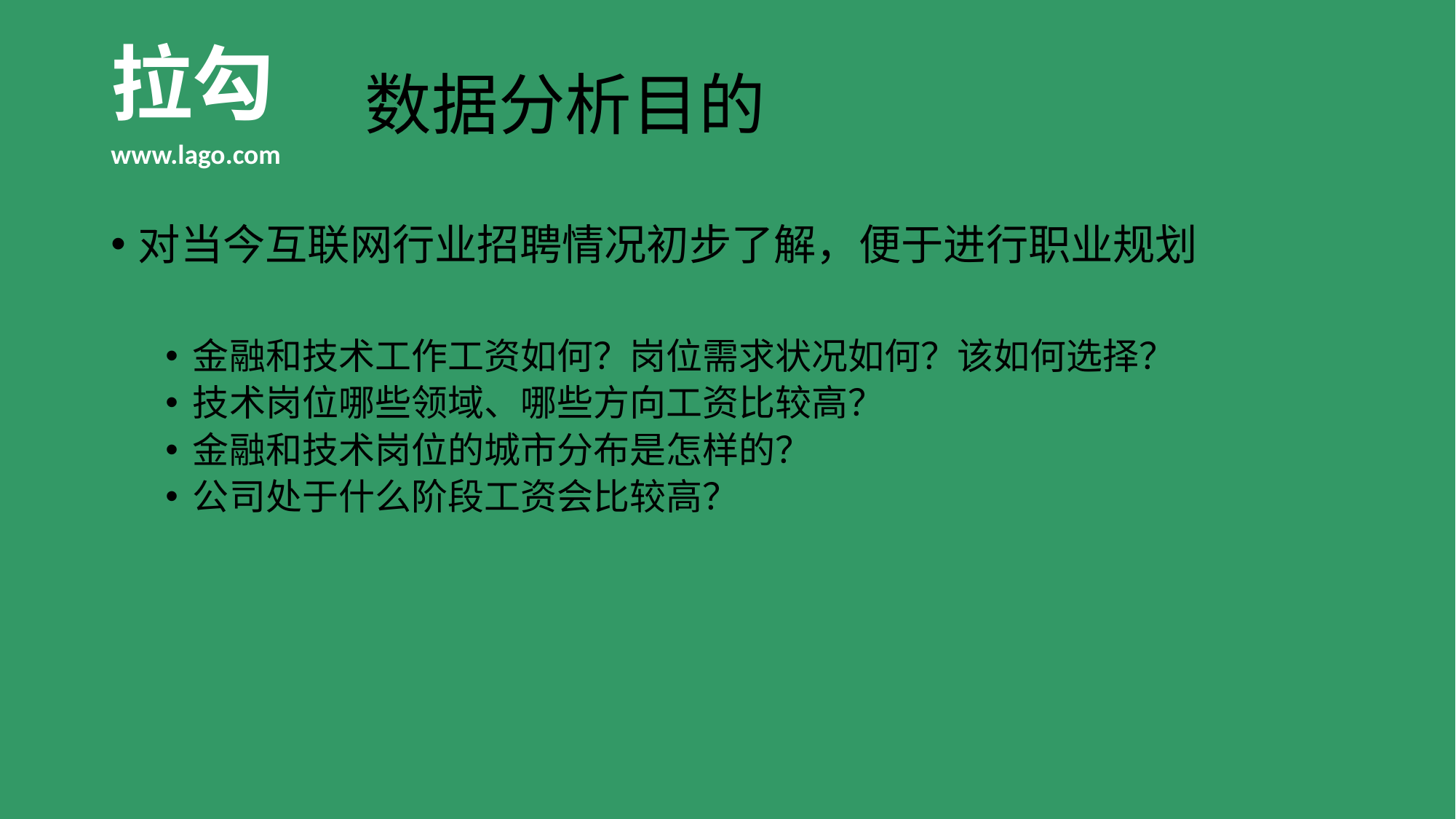

拉勾
www.lago.com
# 数据分析目的
对当今互联网行业招聘情况初步了解，便于进行职业规划

金融和技术工作工资如何？岗位需求状况如何？该如何选择？
技术岗位哪些领域、哪些方向工资比较高？
金融和技术岗位的城市分布是怎样的？
公司处于什么阶段工资会比较高？